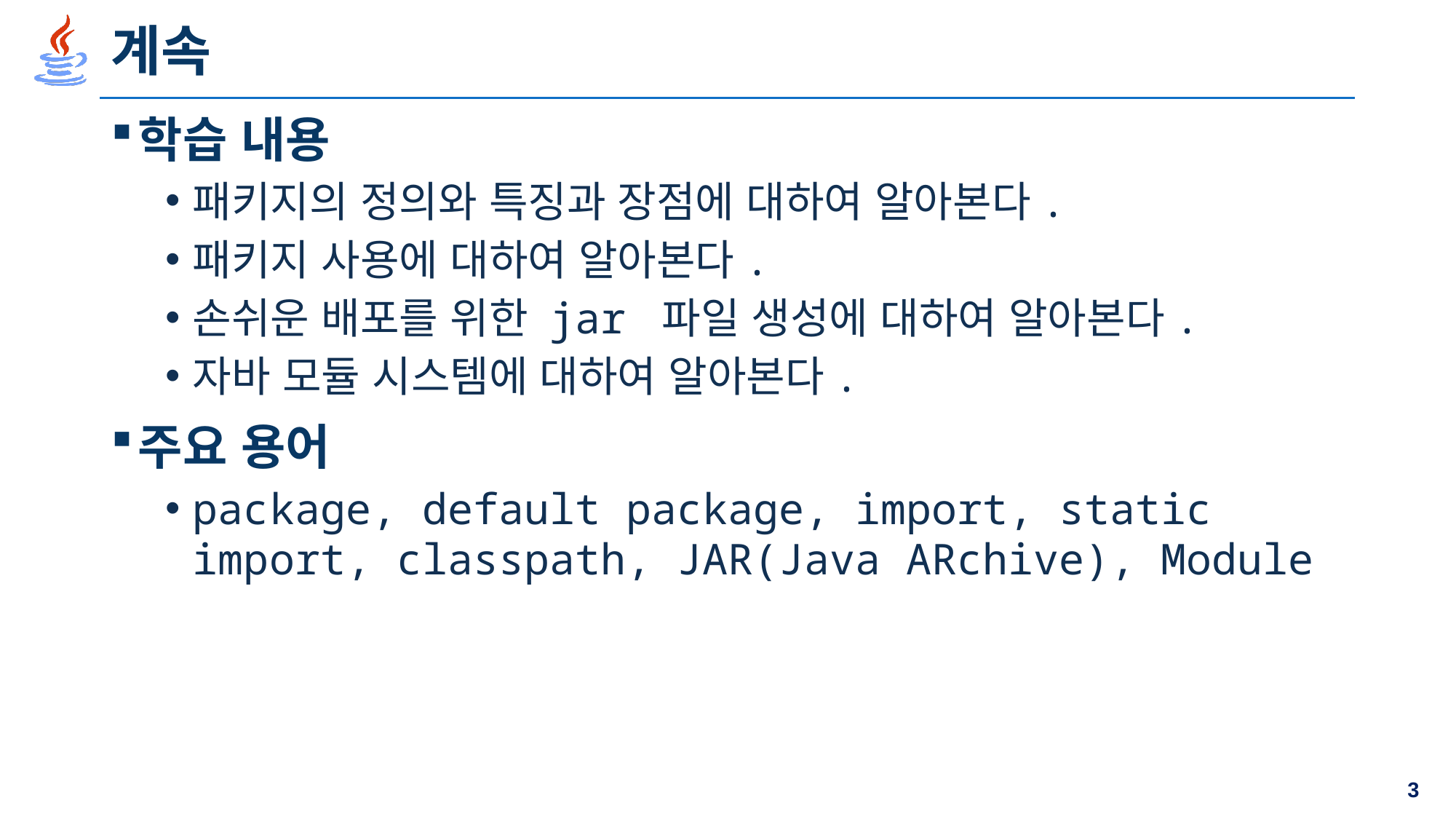

# 계속
학습 내용
패키지의 정의와 특징과 장점에 대하여 알아본다.
패키지 사용에 대하여 알아본다.
손쉬운 배포를 위한 jar 파일 생성에 대하여 알아본다.
자바 모듈 시스템에 대하여 알아본다.
주요 용어
package, default package, import, static import, classpath, JAR(Java ARchive), Module

3